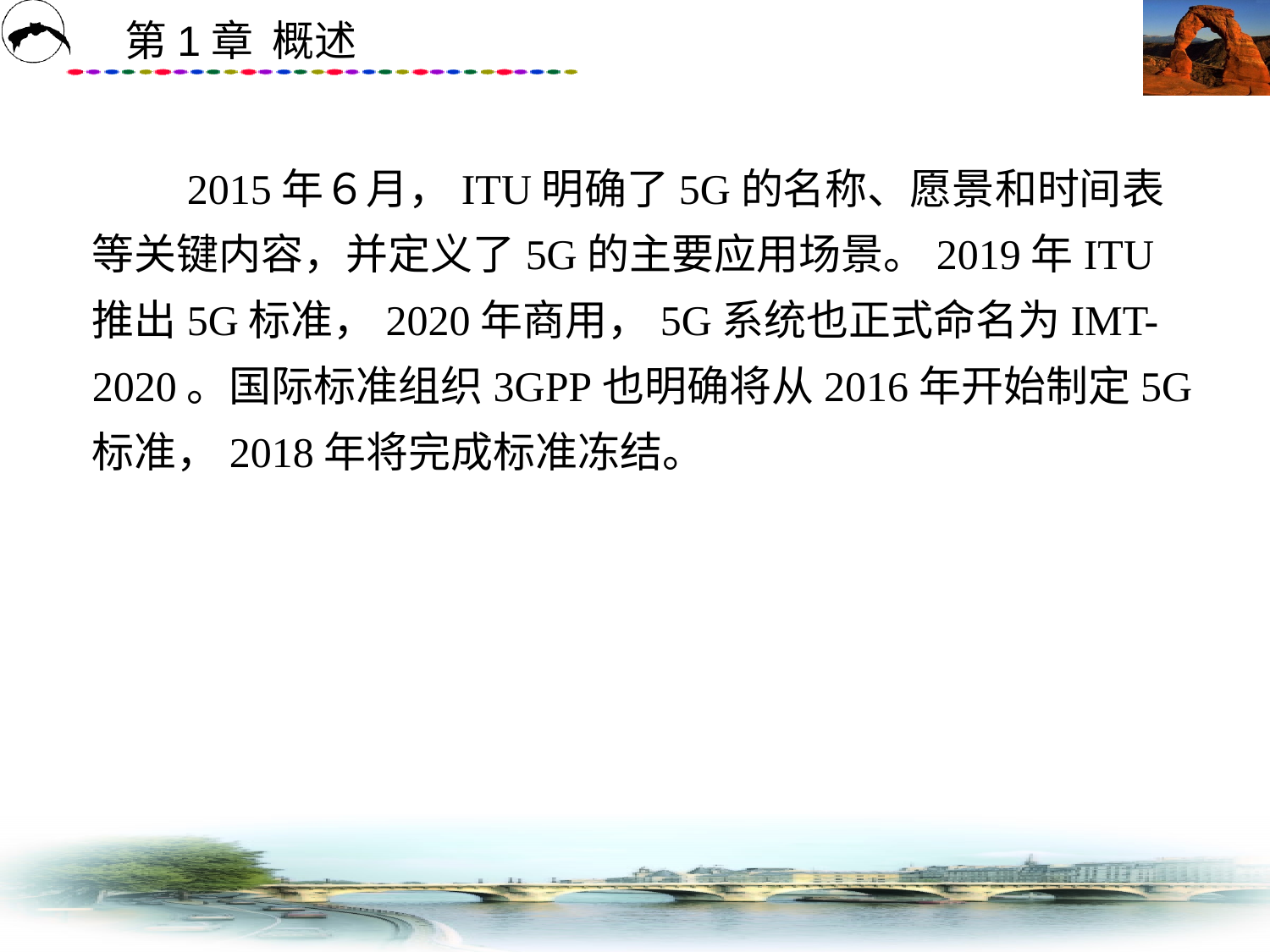

# 2015年６月，ITU明确了5G的名称、愿景和时间表等关键内容，并定义了5G的主要应用场景。2019年ITU推出5G标准，2020年商用，5G系统也正式命名为IMT-2020。国际标准组织3GPP也明确将从2016年开始制定5G标准，2018年将完成标准冻结。